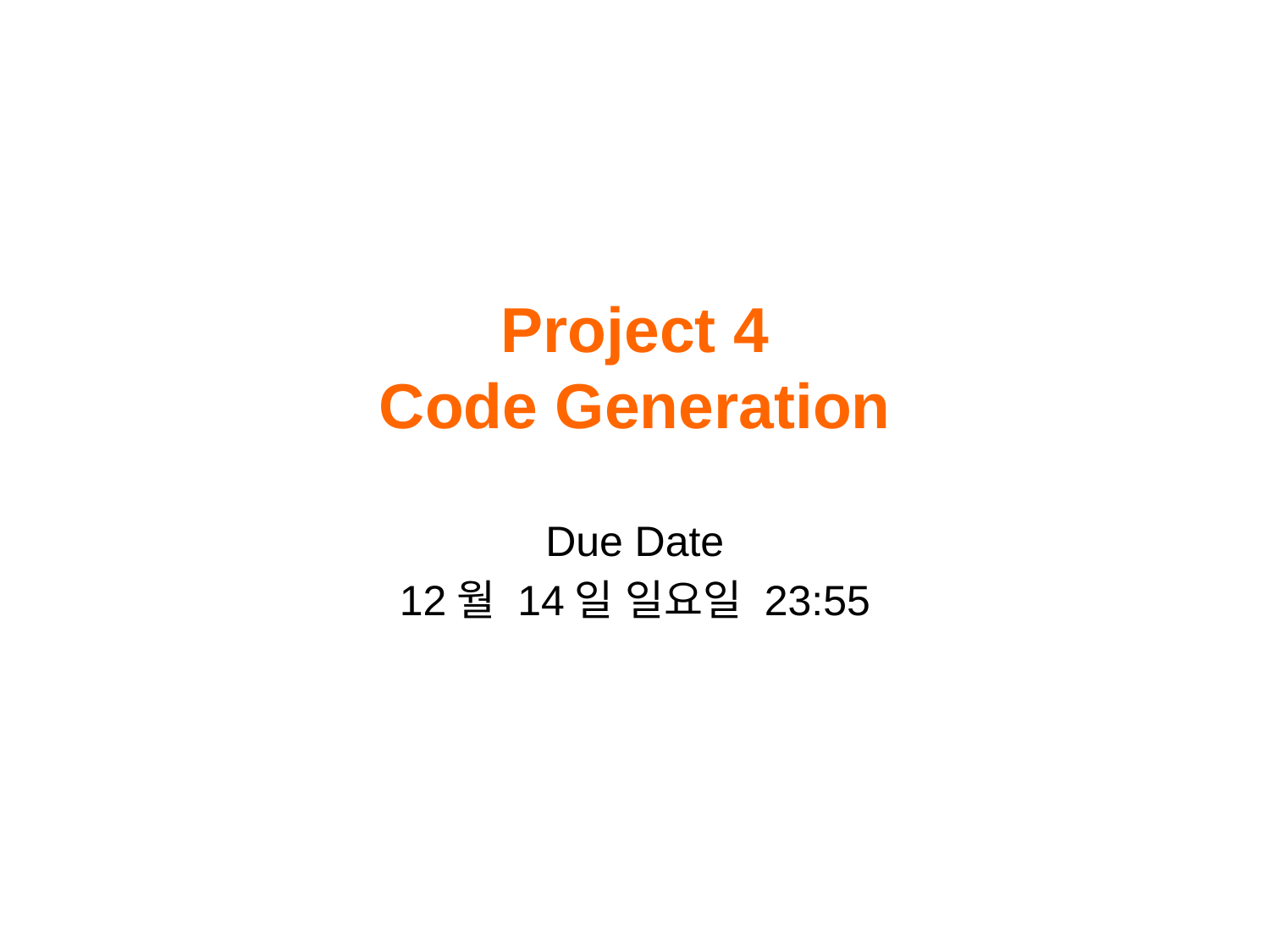

# Project 4 Code Generation
Due Date
12월 14일 일요일 23:55